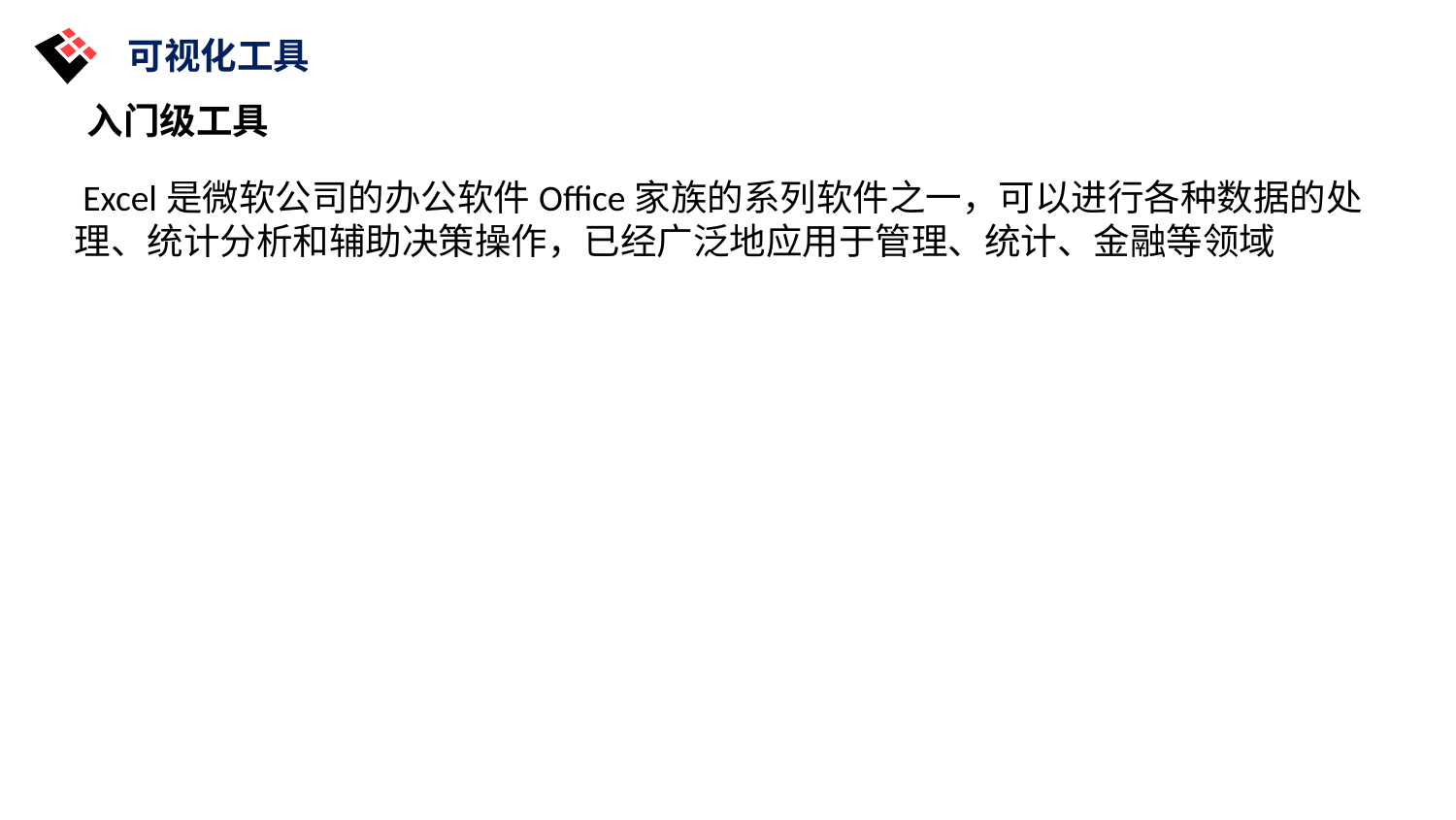

可视化工具

入门级工具
 Excel是微软公司的办公软件Office家族的系列软件之一，可以进行各种数据的处理、统计分析和辅助决策操作，已经广泛地应用于管理、统计、金融等领域